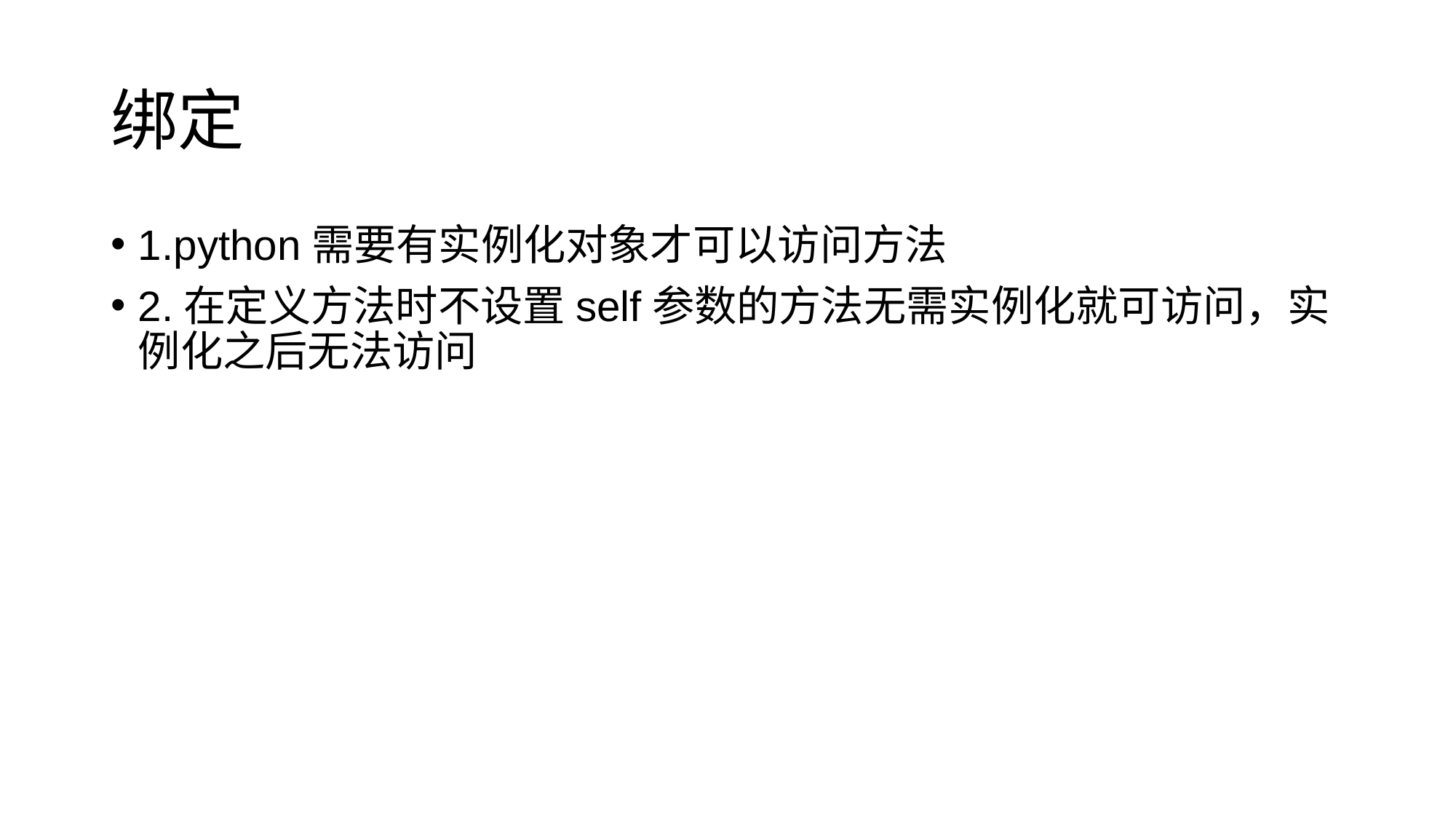

# 绑定
1.python需要有实例化对象才可以访问方法
2.在定义方法时不设置self参数的方法无需实例化就可访问，实例化之后无法访问